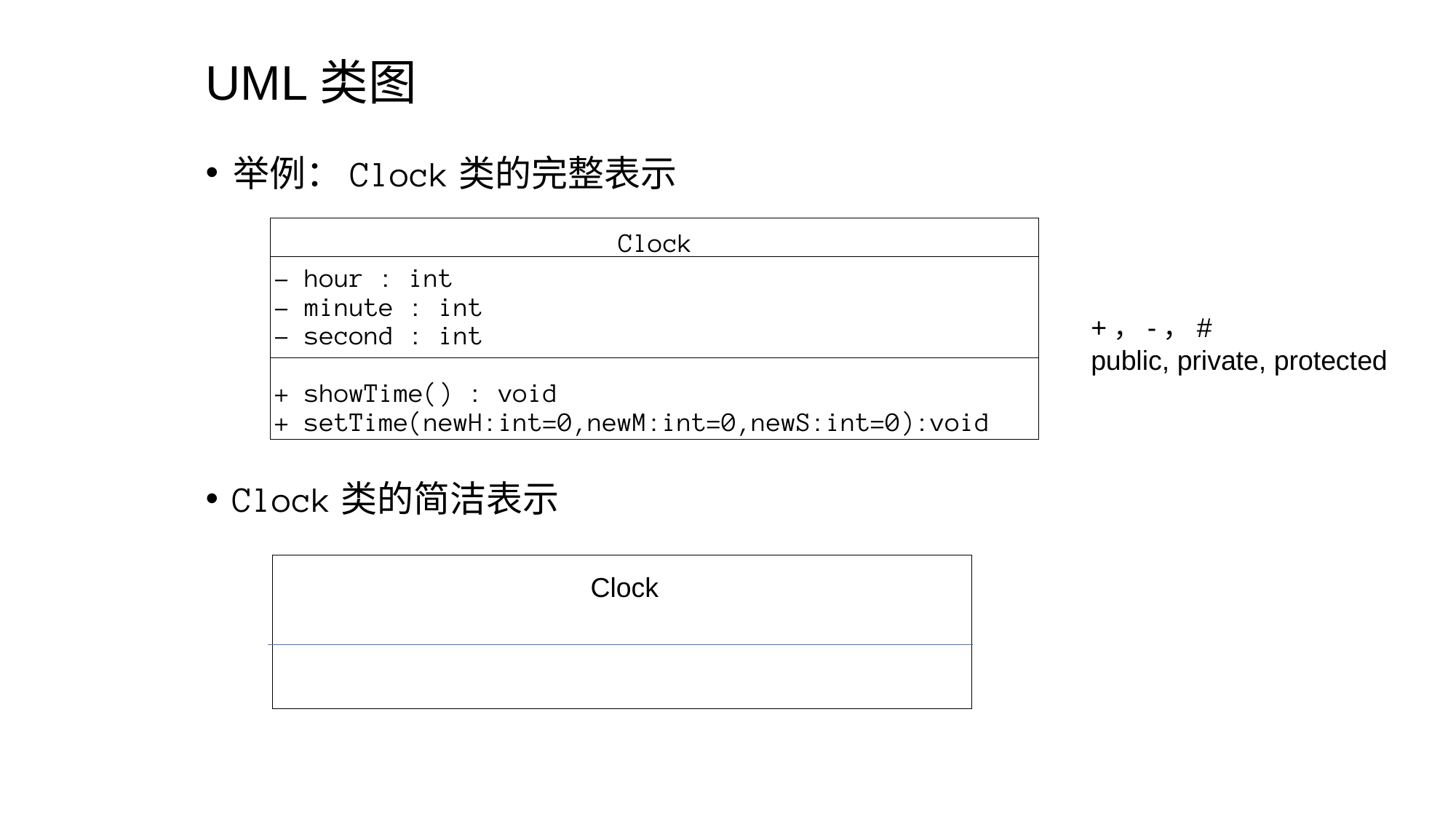

# UML类图
举例：Clock类的完整表示

Clock类的简洁表示

Clock

- hour : int
- minute : int
- second : int

+ showTime() : void
+ setTime(newH:int=0,newM:int=0,newS:int=0):void
+，-，#
public, private, protected

Clock